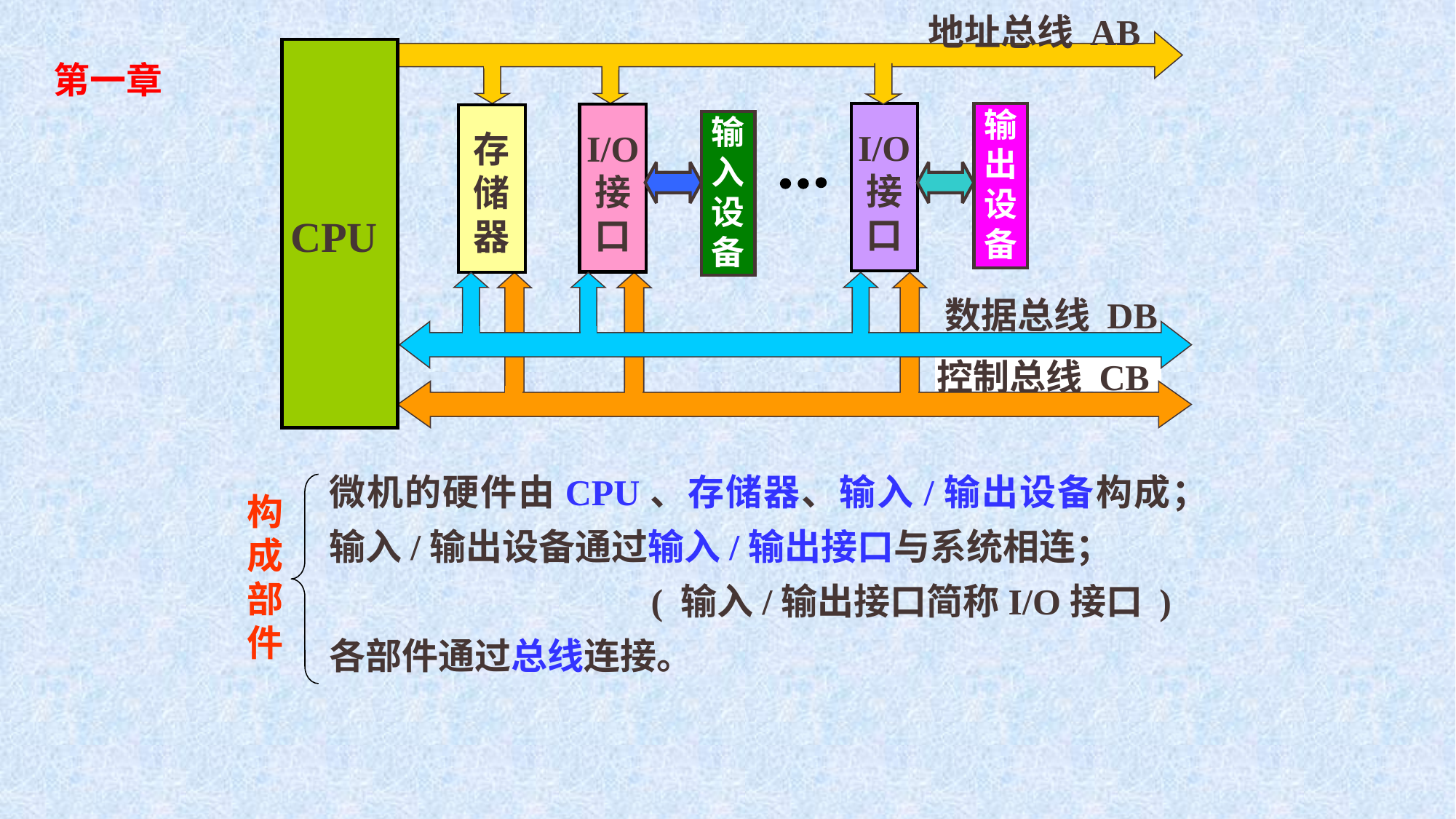

地址总线 AB

CPU
第一章

I/O
接
口
输
出
设
备
I/O
接
口
存
储
器
输
入
设
备

数据总线 DB

控制总线 CB

微机的硬件由CPU、存储器、输入/输出设备构成；
输入/输出设备通过输入/输出接口与系统相连；
    ( 输入/输出接口简称I/O接口 )
各部件通过总线连接。

构成部件